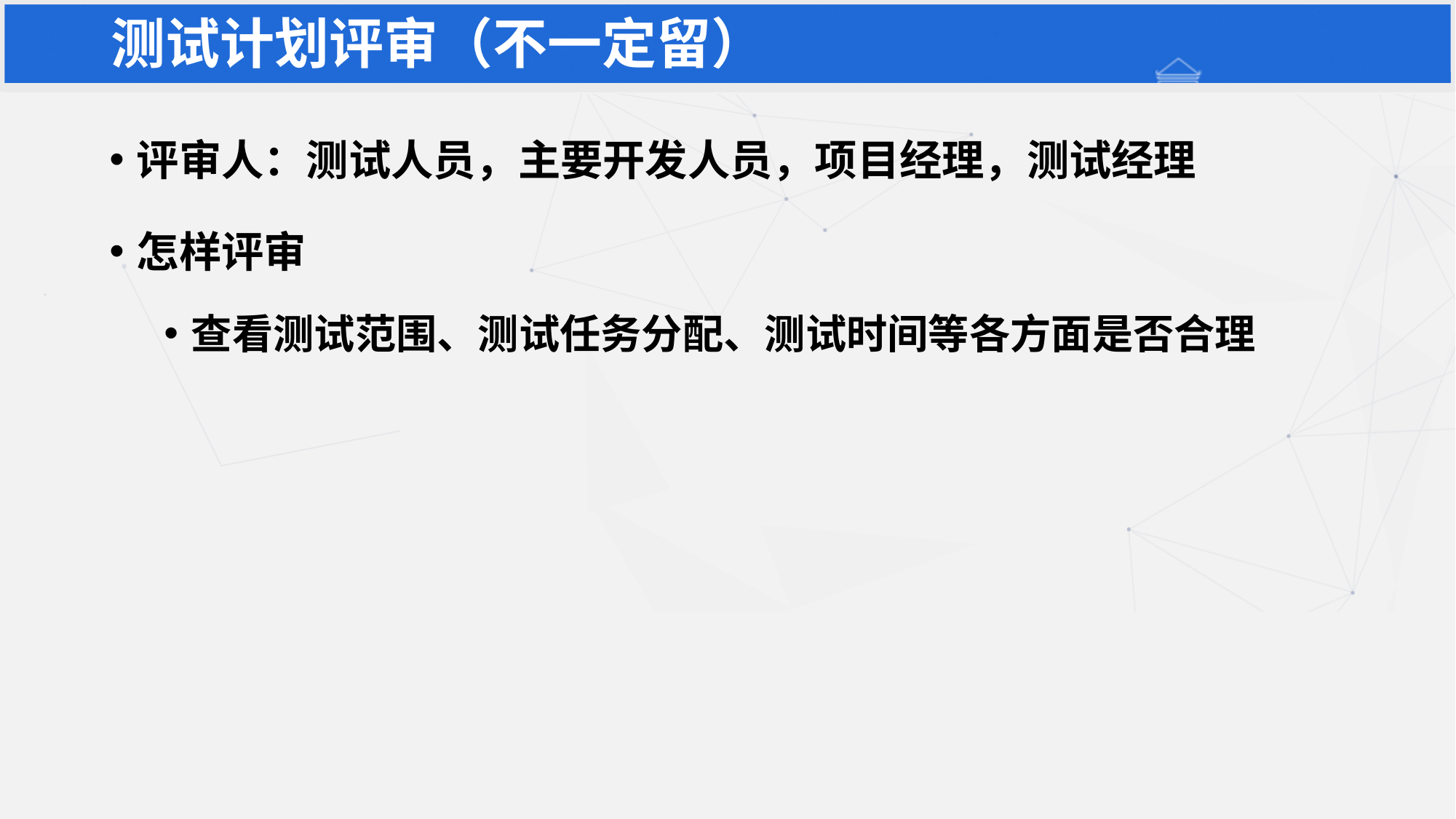

# 测试计划评审（不一定留）
评审人：测试人员，主要开发人员，项目经理，测试经理
怎样评审
查看测试范围、测试任务分配、测试时间等各方面是否合理